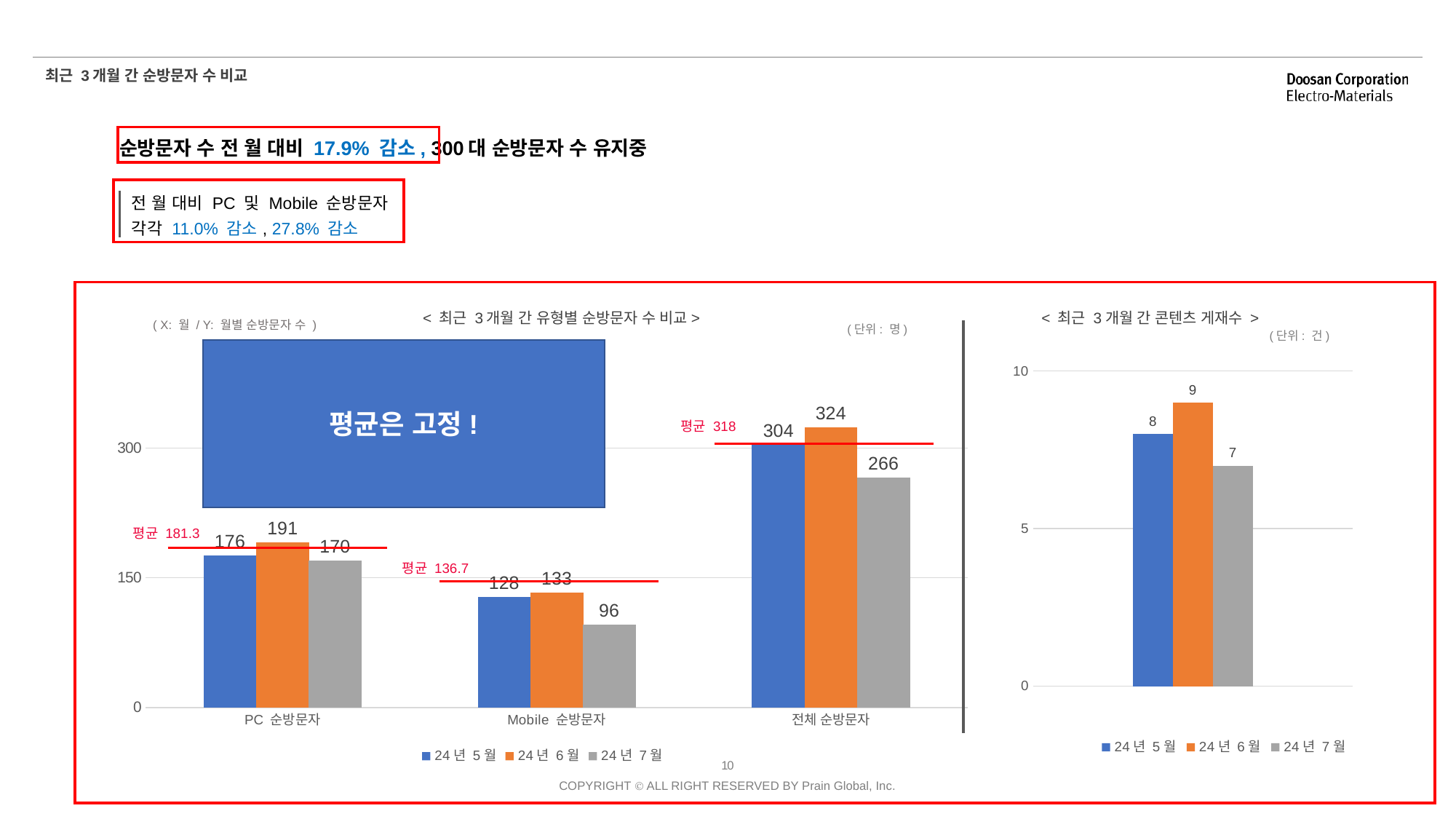

최근 3개월 간 순방문자 수 비교

순방문자 수 전 월 대비 17.9% 감소, 300대 순방문자 수 유지중

| 전 월 대비 PC 및 Mobile 순방문자 |
| --- |
| 각각 11.0% 감소, 27.8% 감소 |

 < 최근 3개월 간 유형별 순방문자 수 비교>
 < 최근 3개월 간 콘텐츠 게재수 >
( X: 월 / Y: 월별 순방문자 수 )
(단위: 명)
(단위: 건)
평균은 고정!

### Chart

| Category | 24년 5월 | 24년 6월 | 24년 7월 |
|---|---|---|---|
| PC 순방문자 | 176.0 | 191.0 | 170.0 |
| Mobile 순방문자 | 128.0 | 133.0 | 96.0 |
| 전체 순방문자 | 304.0 | 324.0 | 266.0 |

### Chart

| Category | 24년 5월 | 24년 6월 | 24년 7월 |
|---|---|---|---|
| 콘텐츠 게재수 | 8.0 | 9.0 | 7.0 |
평균 318
평균 181.3
평균 136.7